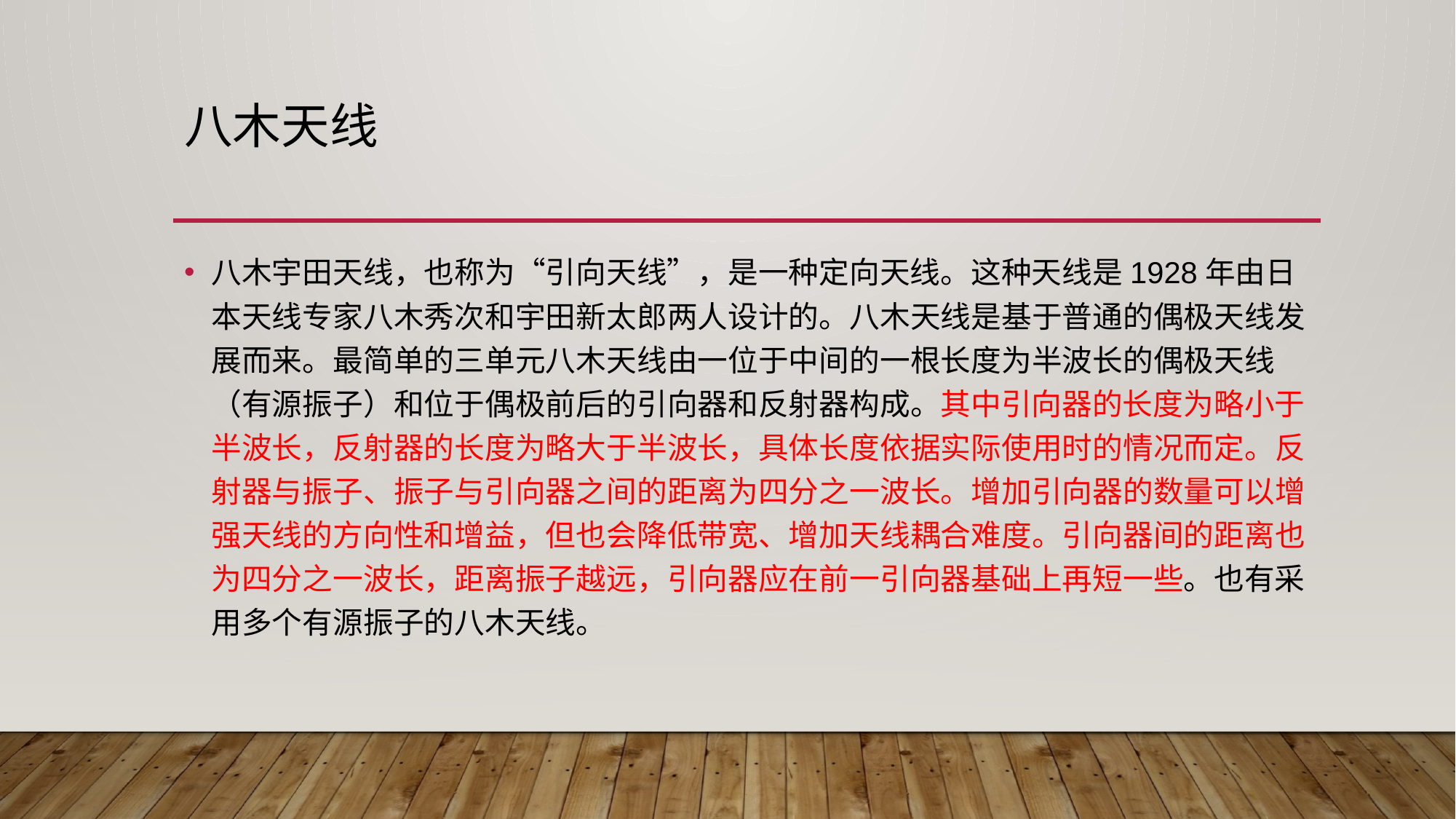

# 八木天线
八木宇田天线，也称为“引向天线”，是一种定向天线。这种天线是1928年由日本天线专家八木秀次和宇田新太郎两人设计的。八木天线是基于普通的偶极天线发展而来。最简单的三单元八木天线由一位于中间的一根长度为半波长的偶极天线（有源振子）和位于偶极前后的引向器和反射器构成。其中引向器的长度为略小于半波长，反射器的长度为略大于半波长，具体长度依据实际使用时的情况而定。反射器与振子、振子与引向器之间的距离为四分之一波长。增加引向器的数量可以增强天线的方向性和增益，但也会降低带宽、增加天线耦合难度。引向器间的距离也为四分之一波长，距离振子越远，引向器应在前一引向器基础上再短一些。也有采用多个有源振子的八木天线。